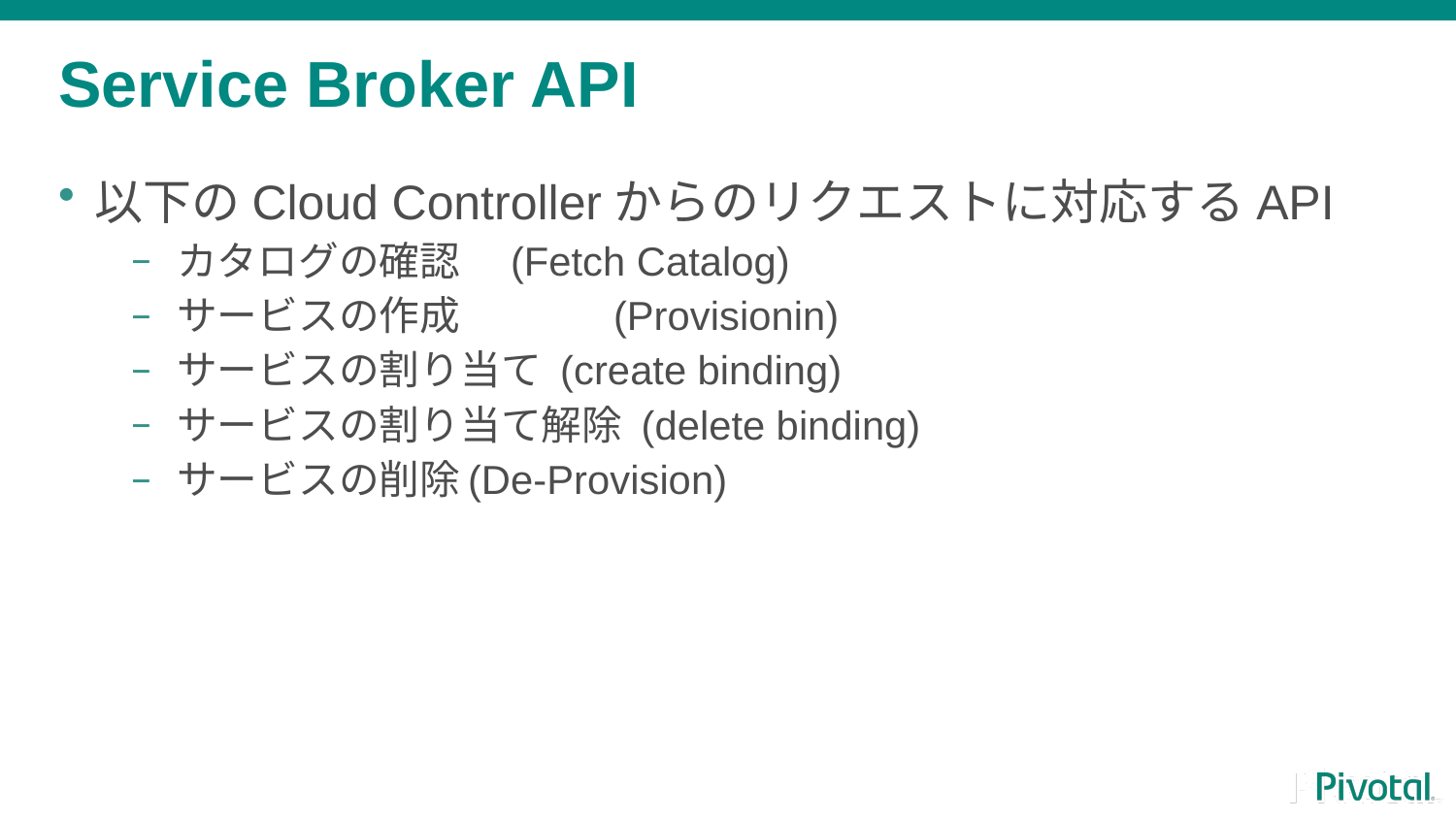

# Service Broker API
以下のCloud Controllerからのリクエストに対応するAPI
カタログの確認　(Fetch Catalog)
サービスの作成 	(Provisionin)
サービスの割り当て (create binding)
サービスの割り当て解除 (delete binding)
サービスの削除	(De-Provision)